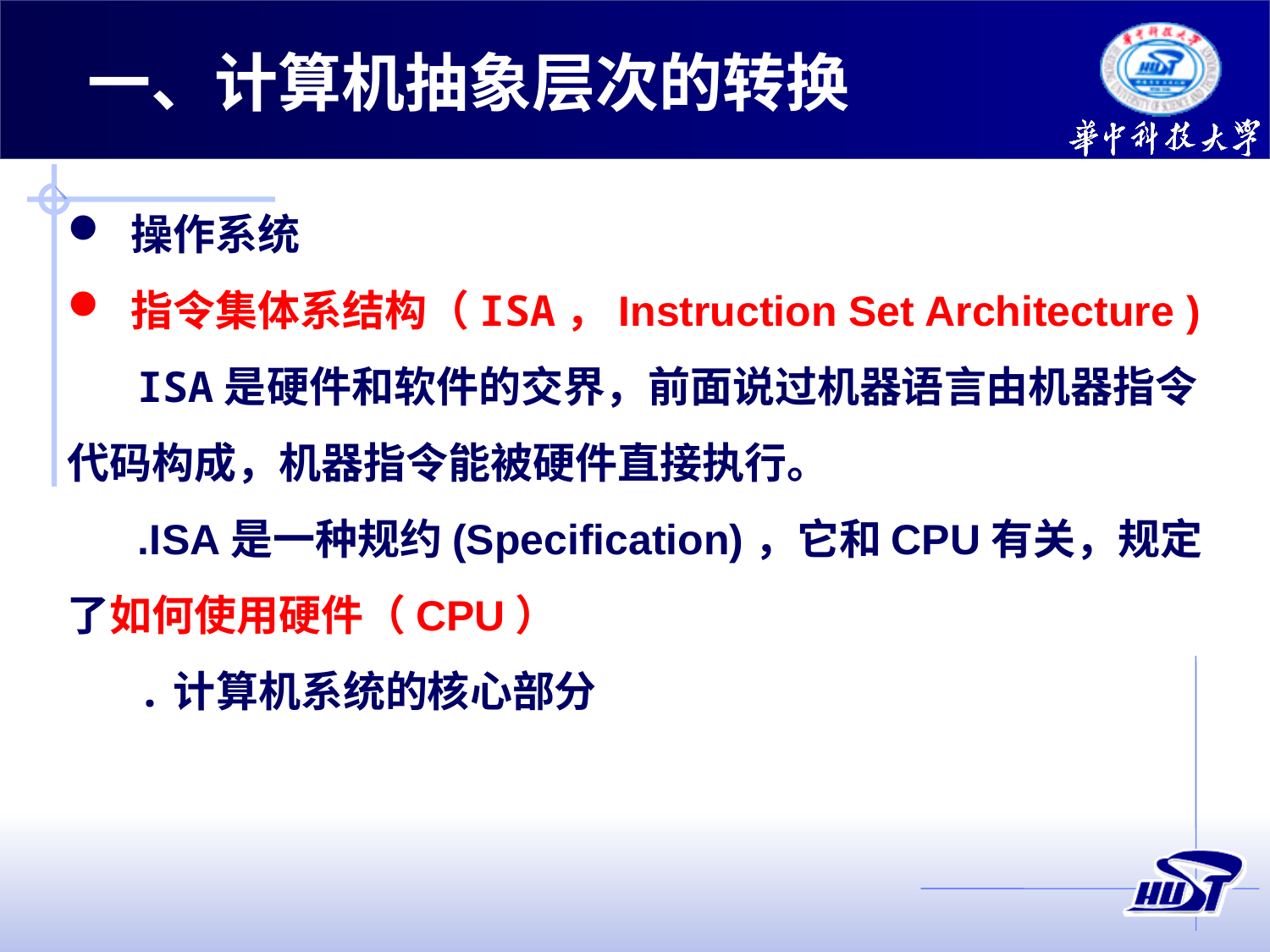

一、计算机抽象层次的转换
操作系统
指令集体系结构（ISA，Instruction Set Architecture )
ISA是硬件和软件的交界，前面说过机器语言由机器指令代码构成，机器指令能被硬件直接执行。
.ISA是一种规约(Specification)，它和CPU有关，规定了如何使用硬件（CPU）
.计算机系统的核心部分